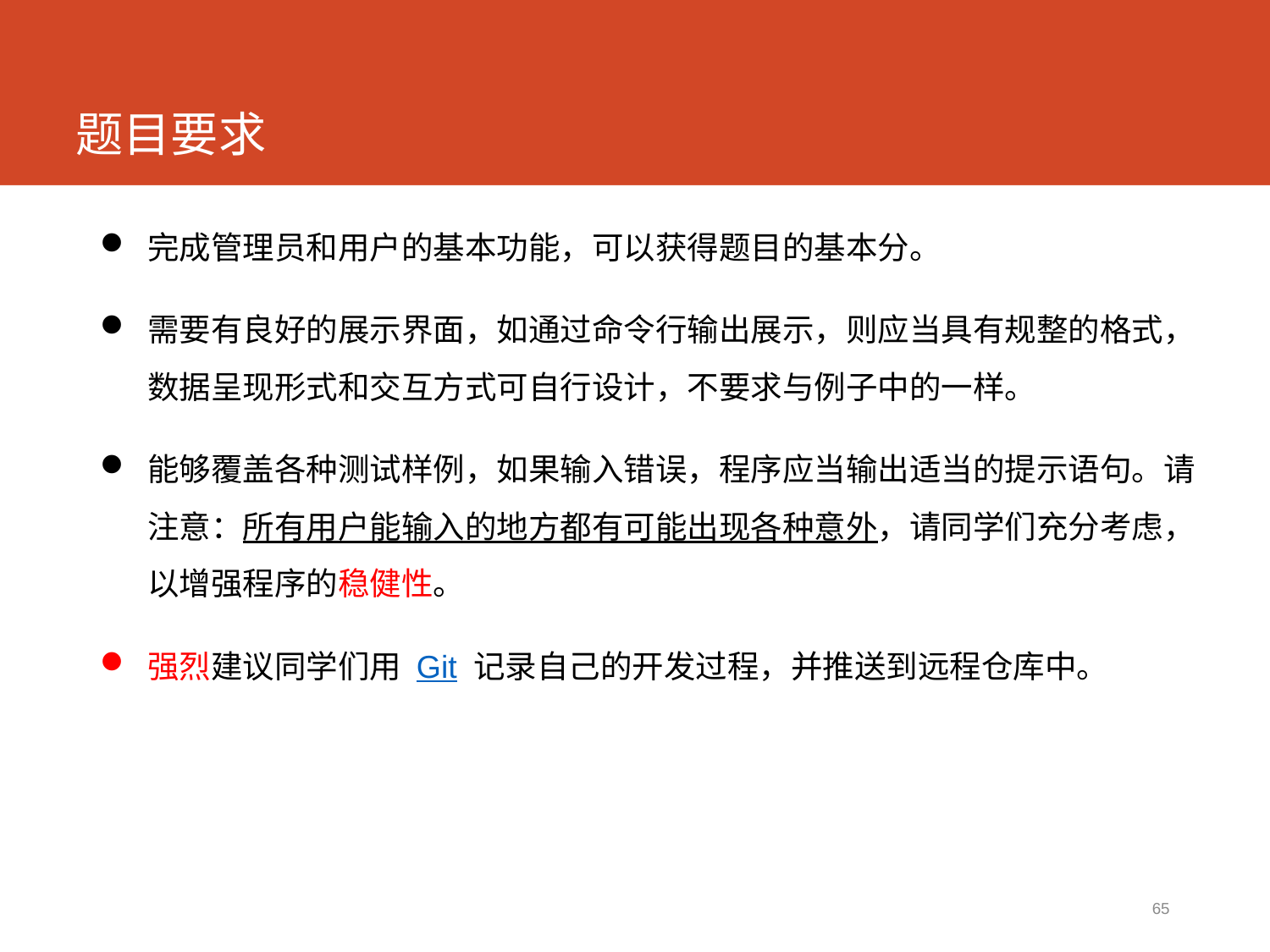

# 题目要求
完成管理员和用户的基本功能，可以获得题目的基本分。
需要有良好的展示界面，如通过命令行输出展示，则应当具有规整的格式，数据呈现形式和交互方式可自行设计，不要求与例子中的一样。
能够覆盖各种测试样例，如果输入错误，程序应当输出适当的提示语句。请注意：所有用户能输入的地方都有可能出现各种意外，请同学们充分考虑，以增强程序的稳健性。
强烈建议同学们用 Git 记录自己的开发过程，并推送到远程仓库中。
65